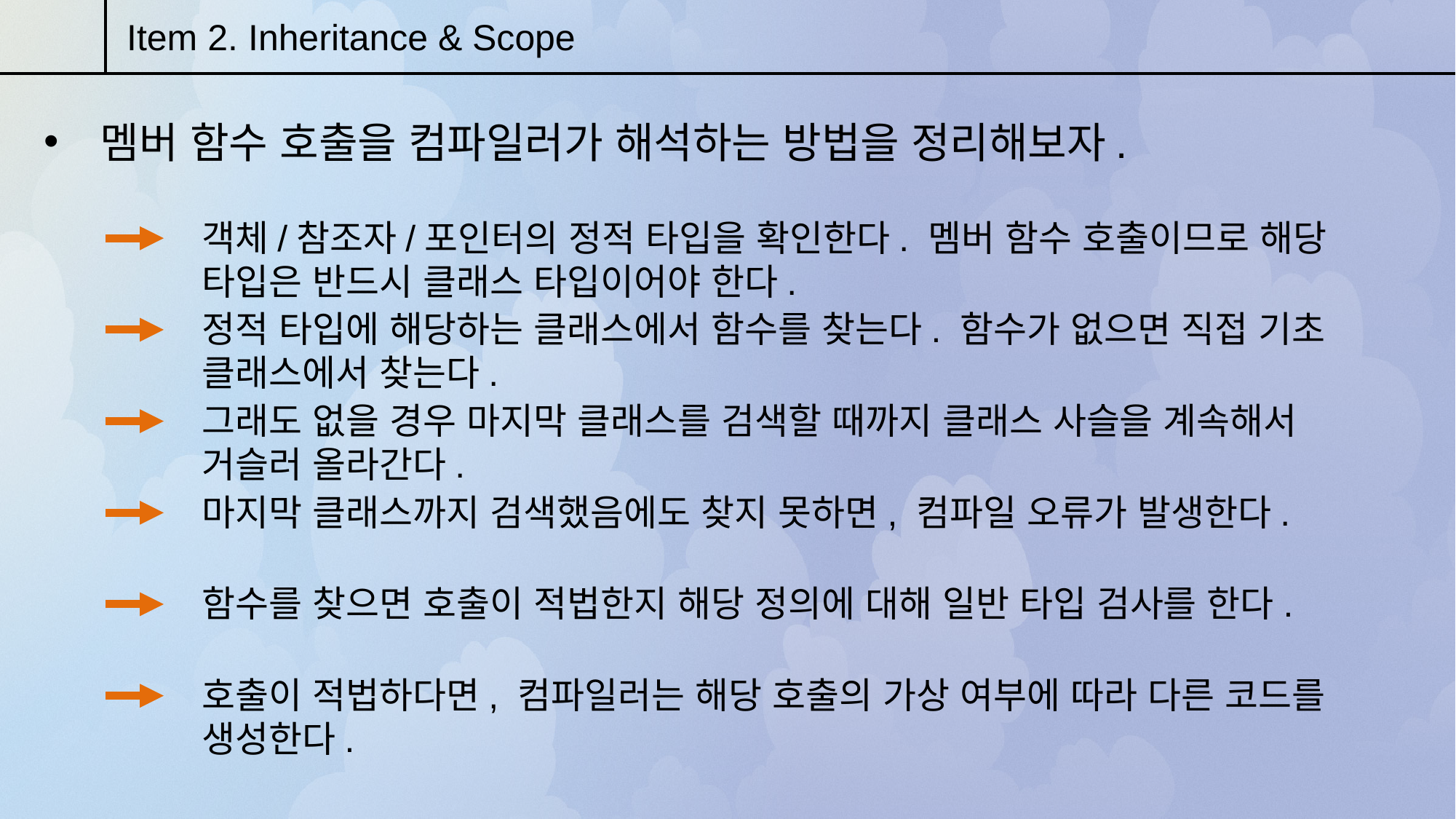

Item 2. Inheritance & Scope
 멤버 함수 호출을 컴파일러가 해석하는 방법을 정리해보자.
객체/참조자/포인터의 정적 타입을 확인한다. 멤버 함수 호출이므로 해당 타입은 반드시 클래스 타입이어야 한다.
정적 타입에 해당하는 클래스에서 함수를 찾는다. 함수가 없으면 직접 기초 클래스에서 찾는다.
그래도 없을 경우 마지막 클래스를 검색할 때까지 클래스 사슬을 계속해서 거슬러 올라간다.
마지막 클래스까지 검색했음에도 찾지 못하면, 컴파일 오류가 발생한다.
함수를 찾으면 호출이 적법한지 해당 정의에 대해 일반 타입 검사를 한다.
호출이 적법하다면, 컴파일러는 해당 호출의 가상 여부에 따라 다른 코드를 생성한다.